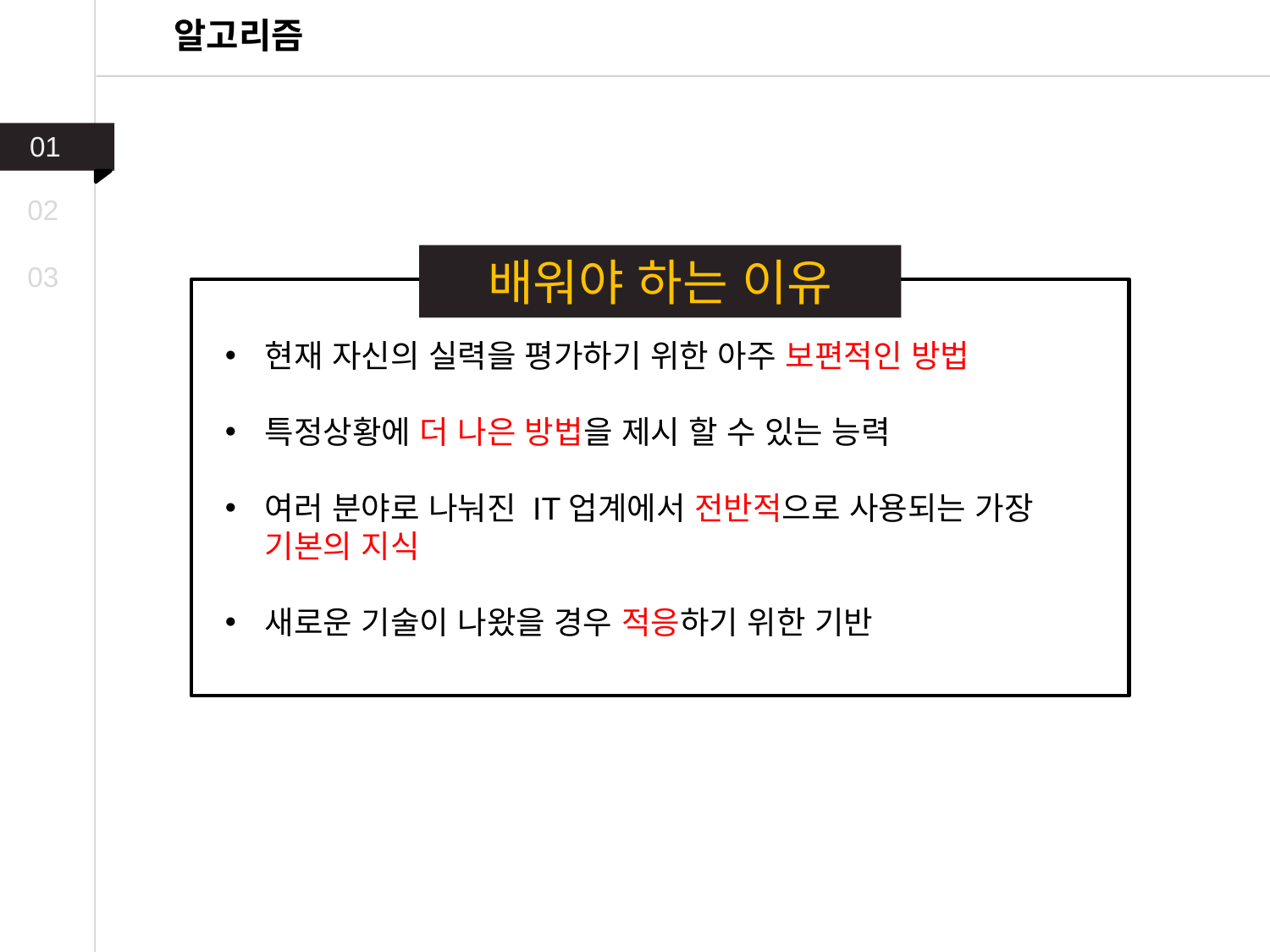

알고리즘
01

02
배워야 하는 이유

03

현재 자신의 실력을 평가하기 위한 아주 보편적인 방법

특정상황에 더 나은 방법을 제시 할 수 있는 능력

여러 분야로 나눠진 IT업계에서 전반적으로 사용되는 가장 기본의 지식

새로운 기술이 나왔을 경우 적응하기 위한 기반